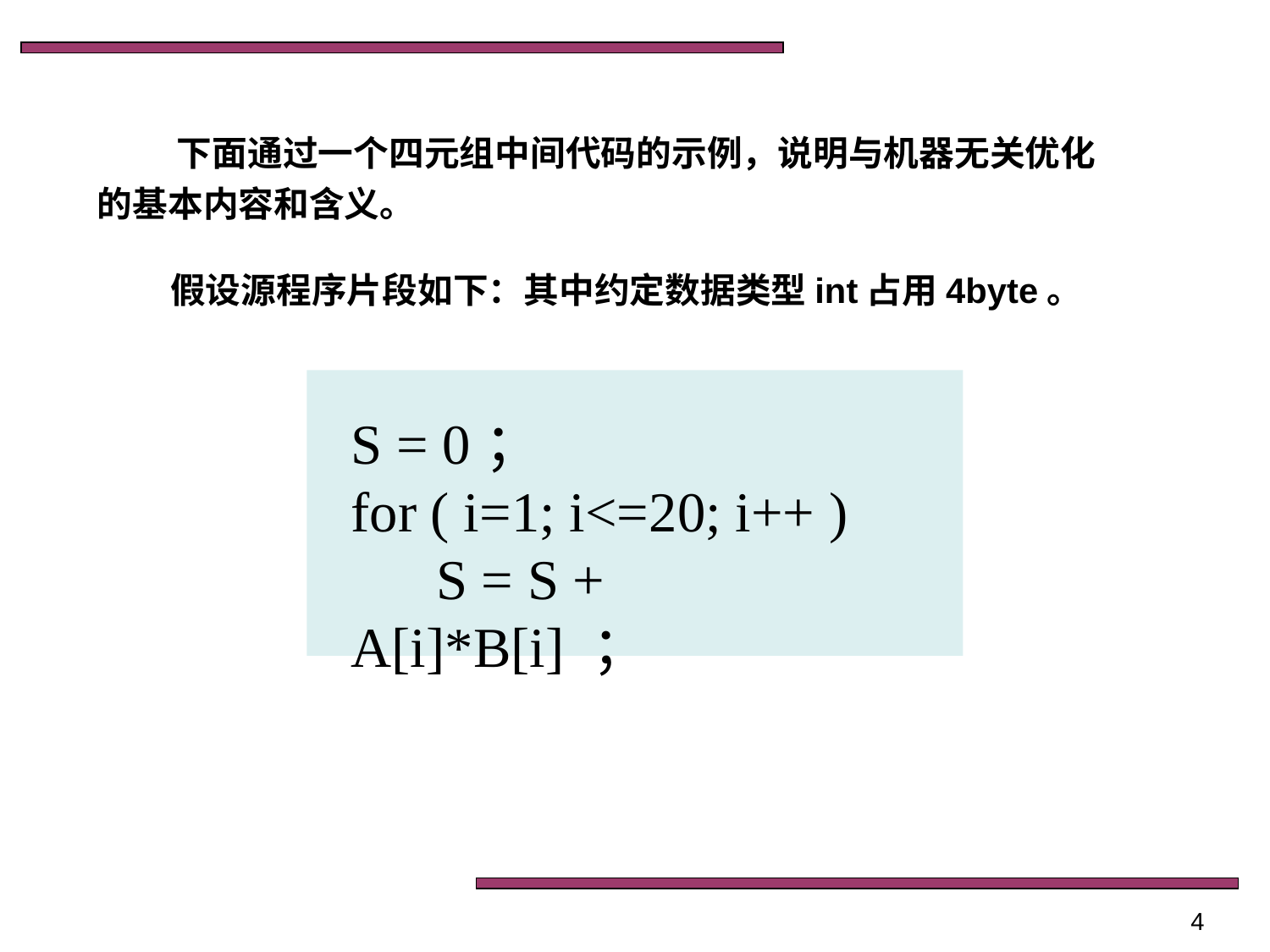

下面通过一个四元组中间代码的示例，说明与机器无关优化的基本内容和含义。
假设源程序片段如下：其中约定数据类型int占用4byte。

S = 0；
for ( i=1; i<=20; i++ )
      S = S + A[i]*B[i] ；
4